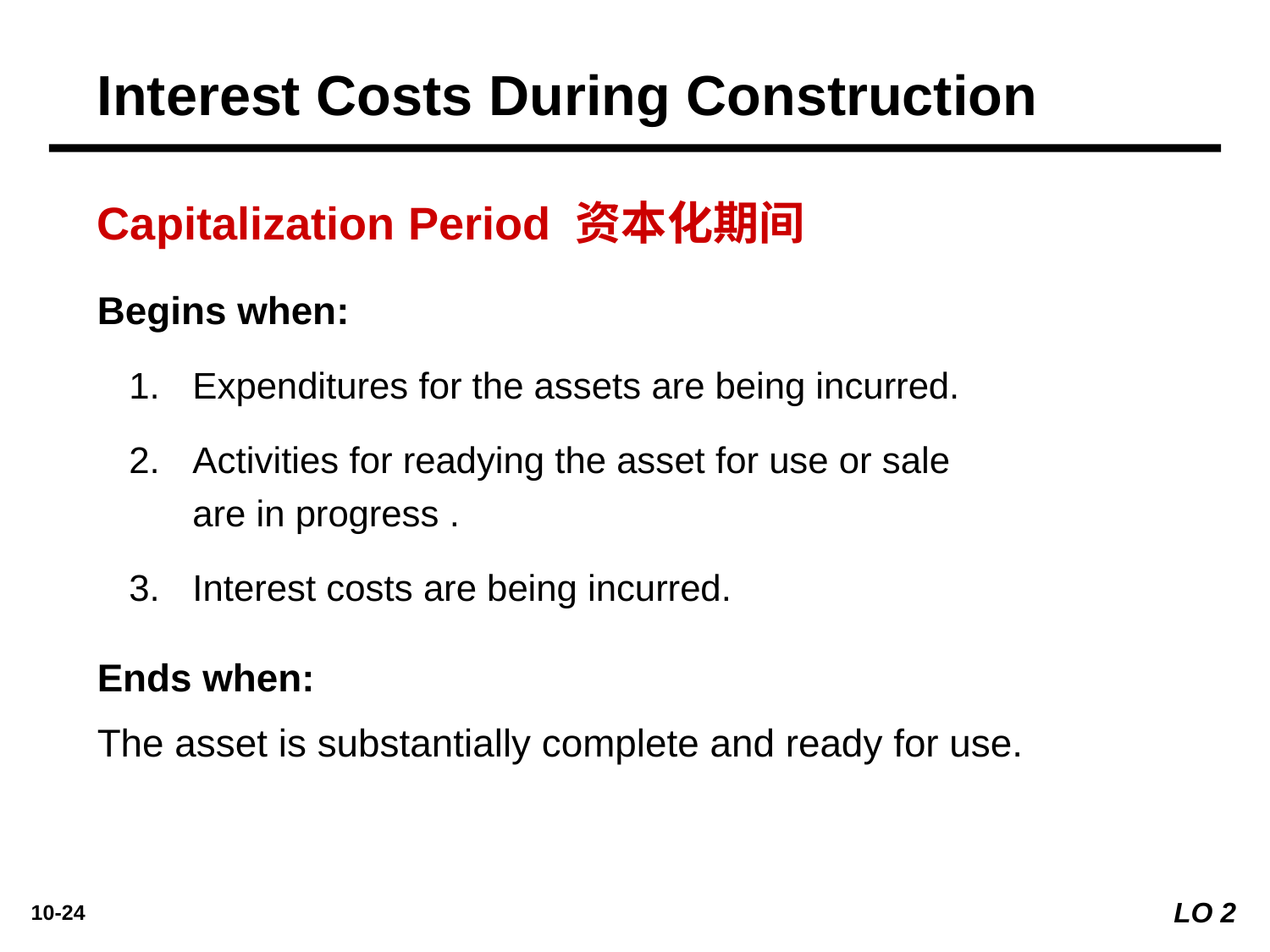

Interest Costs During Construction

Capitalization Period 资本化期间
Begins when:
Expenditures for the assets are being incurred.
Activities for readying the asset for use or sale are in progress .
Interest costs are being incurred.
Ends when:
The asset is substantially complete and ready for use.
LO 2